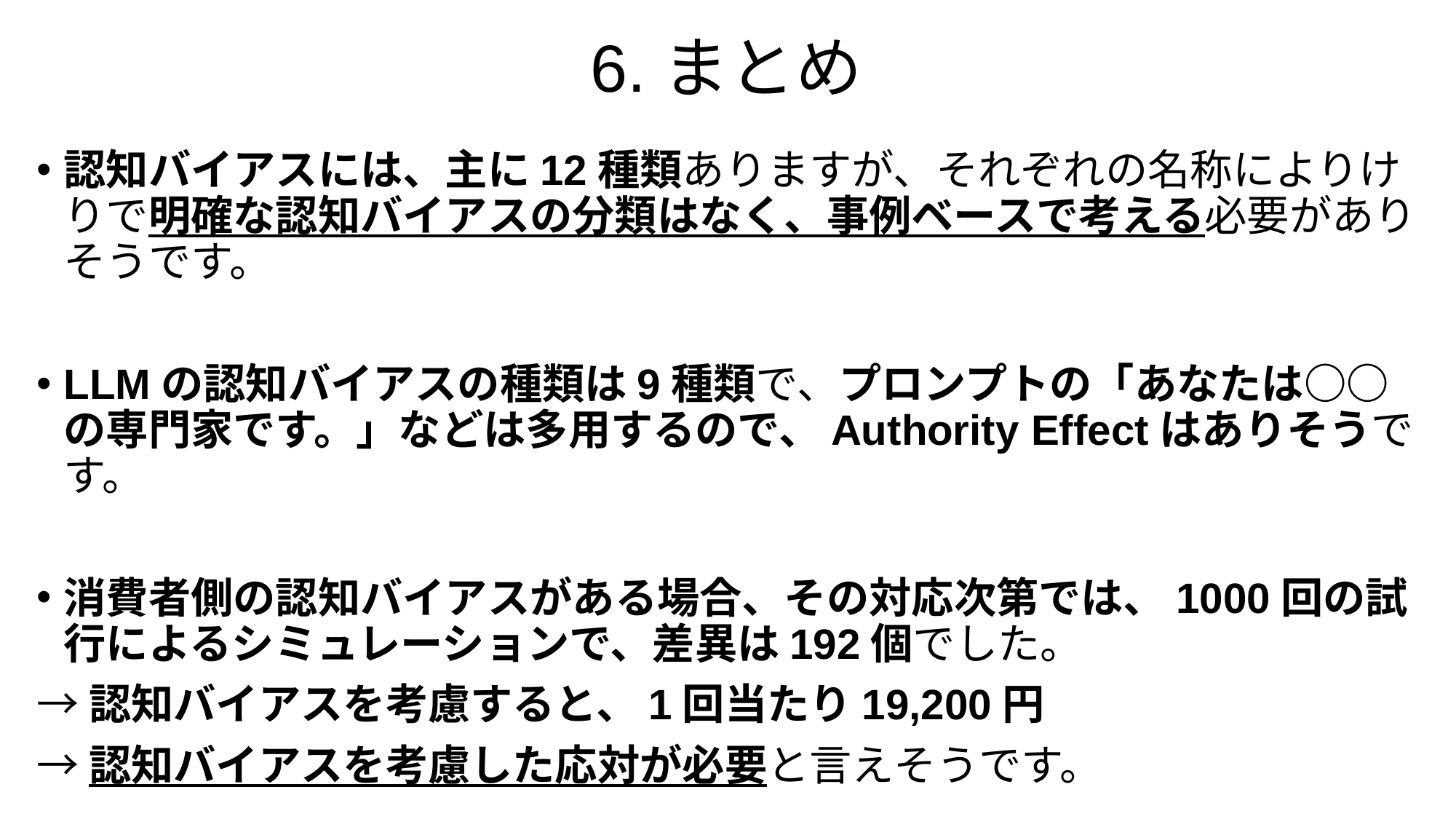

# 6.まとめ
認知バイアスには、主に12種類ありますが、それぞれの名称によりけりで明確な認知バイアスの分類はなく、事例ベースで考える必要がありそうです。

LLMの認知バイアスの種類は9種類で、プロンプトの「あなたは○○の専門家です。」などは多用するので、Authority Effectはありそうです。

消費者側の認知バイアスがある場合、その対応次第では、1000回の試行によるシミュレーションで、差異は192個でした。
→認知バイアスを考慮すると、1回当たり19,200円
→認知バイアスを考慮した応対が必要と言えそうです。